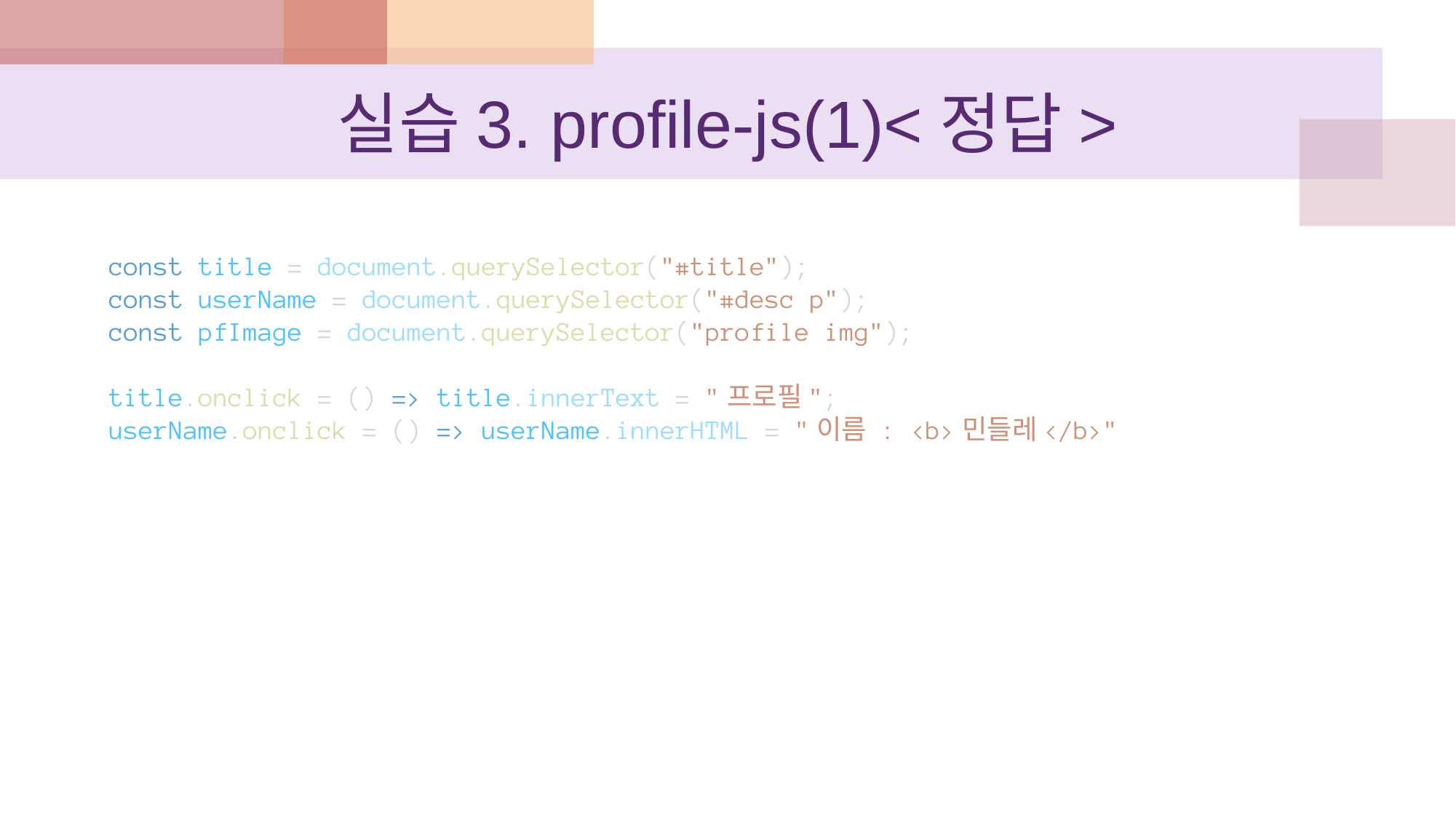

# 실습3. profile-js(1)<정답>
const title = document.querySelector("#title");
const userName = document.querySelector("#desc p");
const pfImage = document.querySelector("profile img");
title.onclick = () => title.innerText = "프로필";
userName.onclick = () => userName.innerHTML = "이름 : <b>민들레</b>"